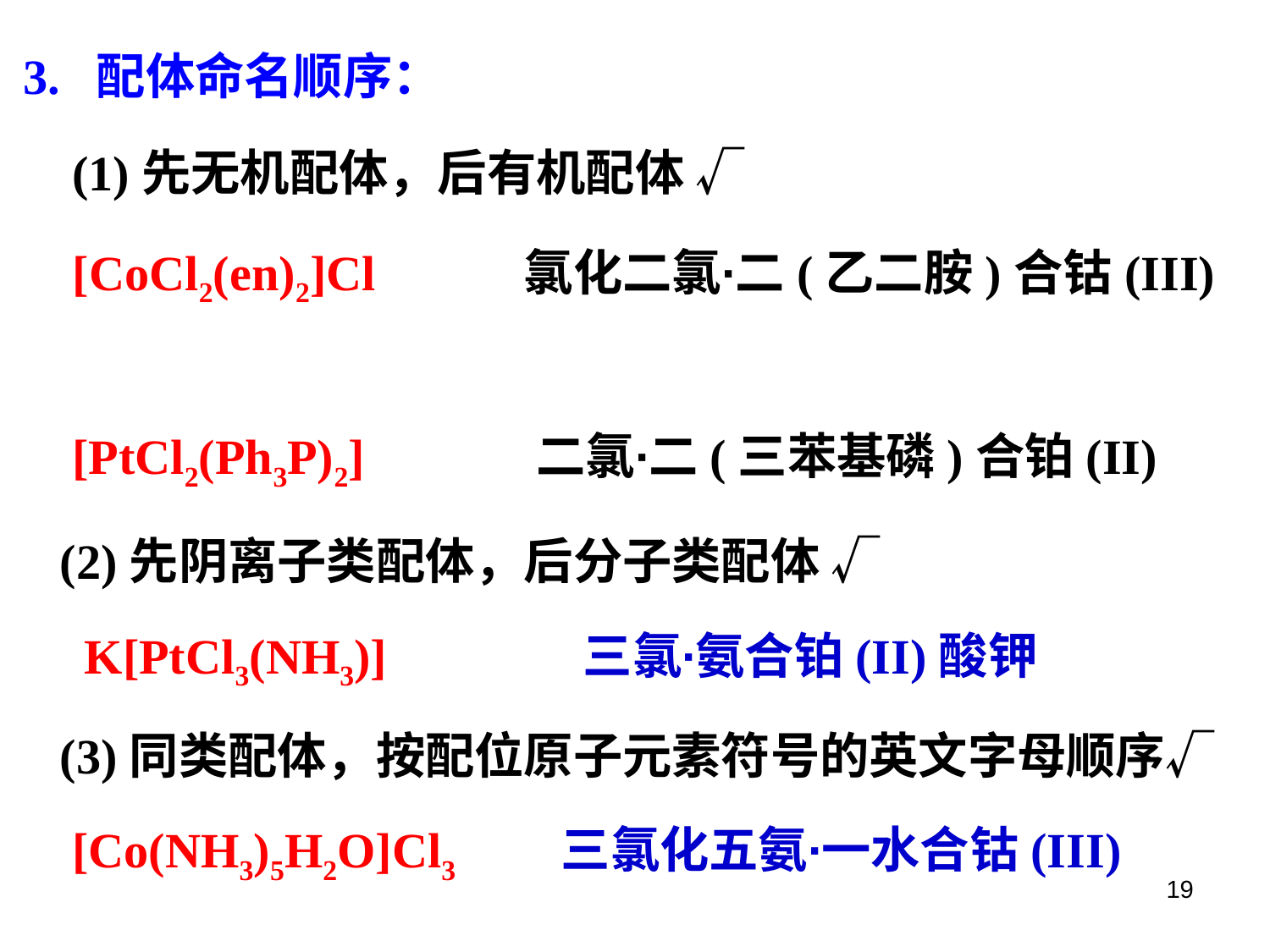

3.  配体命名顺序：
    (1)先无机配体，后有机配体 √
    [CoCl2(en)2]Cl           氯化二氯∙二(乙二胺)合钴(III)
    [PtCl2(Ph3P)2]             二氯∙二(三苯基磷)合铂(II)
   (2)先阴离子类配体，后分子类配体 √
     K[PtCl3(NH3)]               三氯∙氨合铂(II)酸钾
   (3)同类配体，按配位原子元素符号的英文字母顺序√
    [Co(NH3)5H2O]Cl3             三氯化五氨∙一水合钴(III)
19